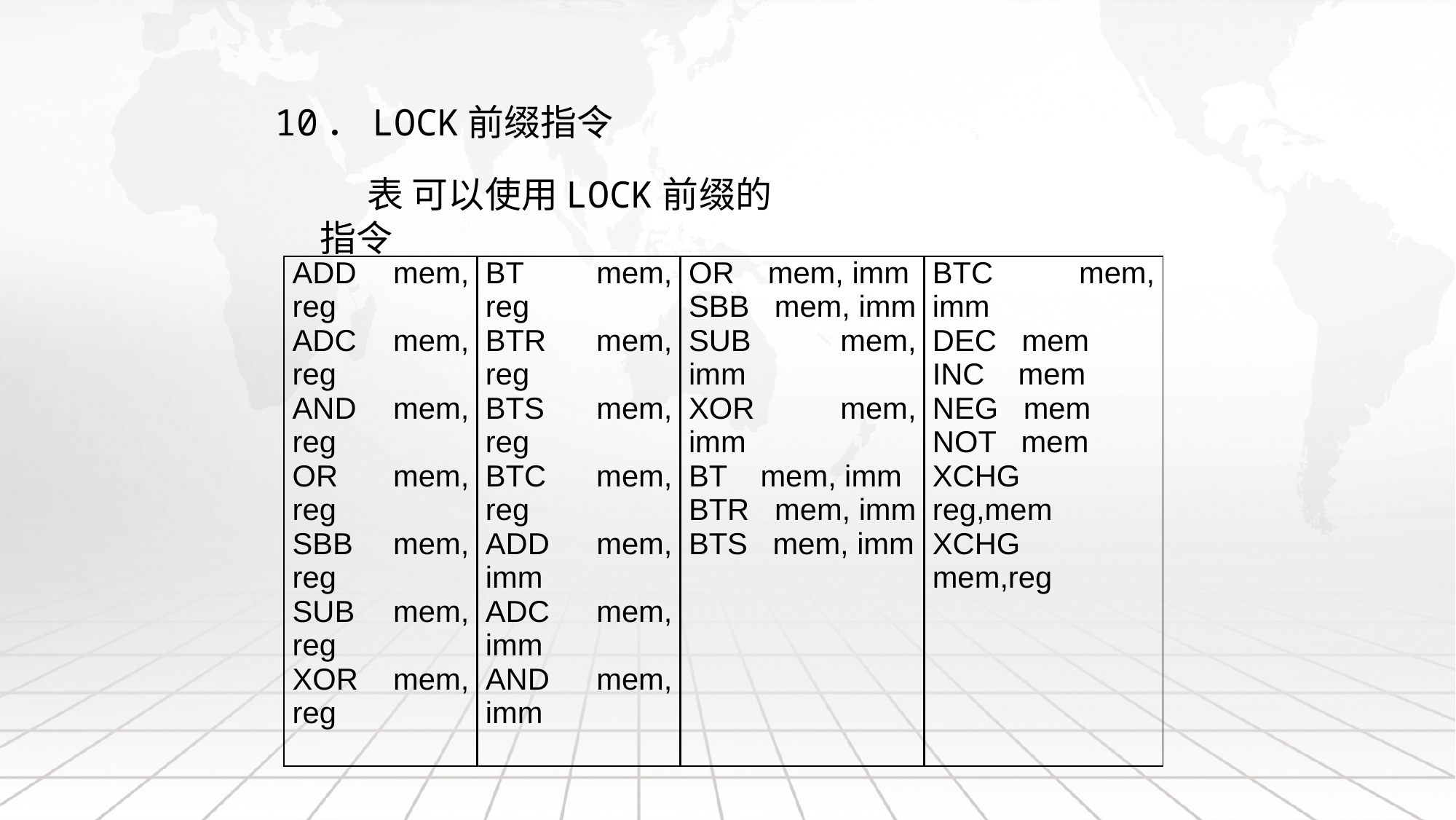

10．LOCK前缀指令

表 可以使用LOCK前缀的指令
| ADD mem, reg ADC mem, reg AND mem, reg OR mem, reg SBB mem, reg SUB mem, reg XOR mem, reg | BT mem, reg BTR mem, reg BTS mem, reg BTC mem, reg ADD mem, imm ADC mem, imm AND mem, imm | OR mem, imm SBB mem, imm SUB mem, imm XOR mem, imm BT mem, imm BTR mem, imm BTS mem, imm | BTC mem, imm DEC mem INC mem NEG mem NOT mem XCHG reg,mem XCHG mem,reg |
| --- | --- | --- | --- |